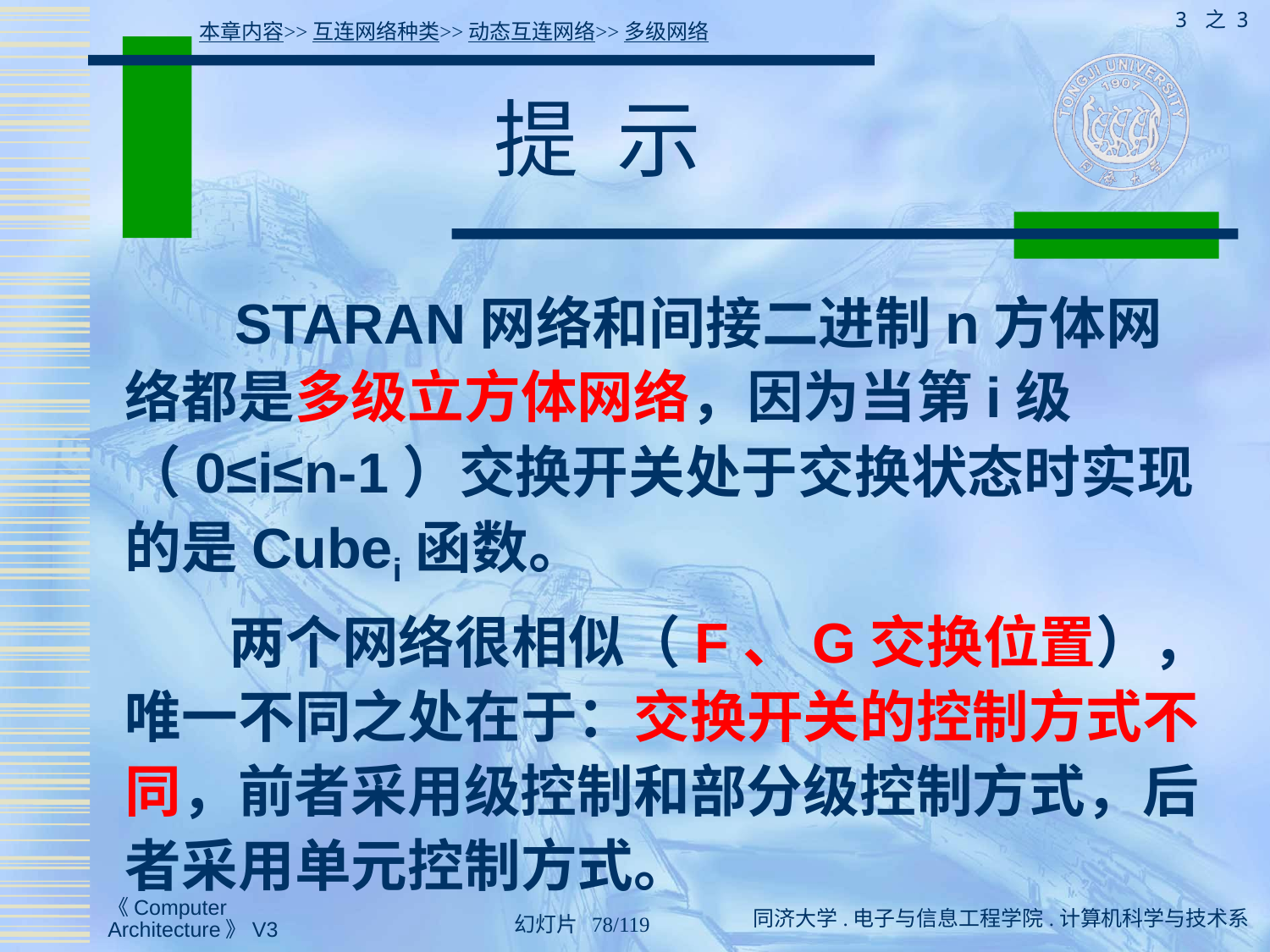

3 之 3
本章内容>>互连网络种类>>动态互连网络>>多级网络
# 提  示
       STARAN网络和间接二进制n方体网络都是多级立方体网络，因为当第i级（0≤i≤n-1）交换开关处于交换状态时实现的是Cubei函数。
       两个网络很相似（F、G交换位置），唯一不同之处在于：交换开关的控制方式不同，前者采用级控制和部分级控制方式，后者采用单元控制方式。